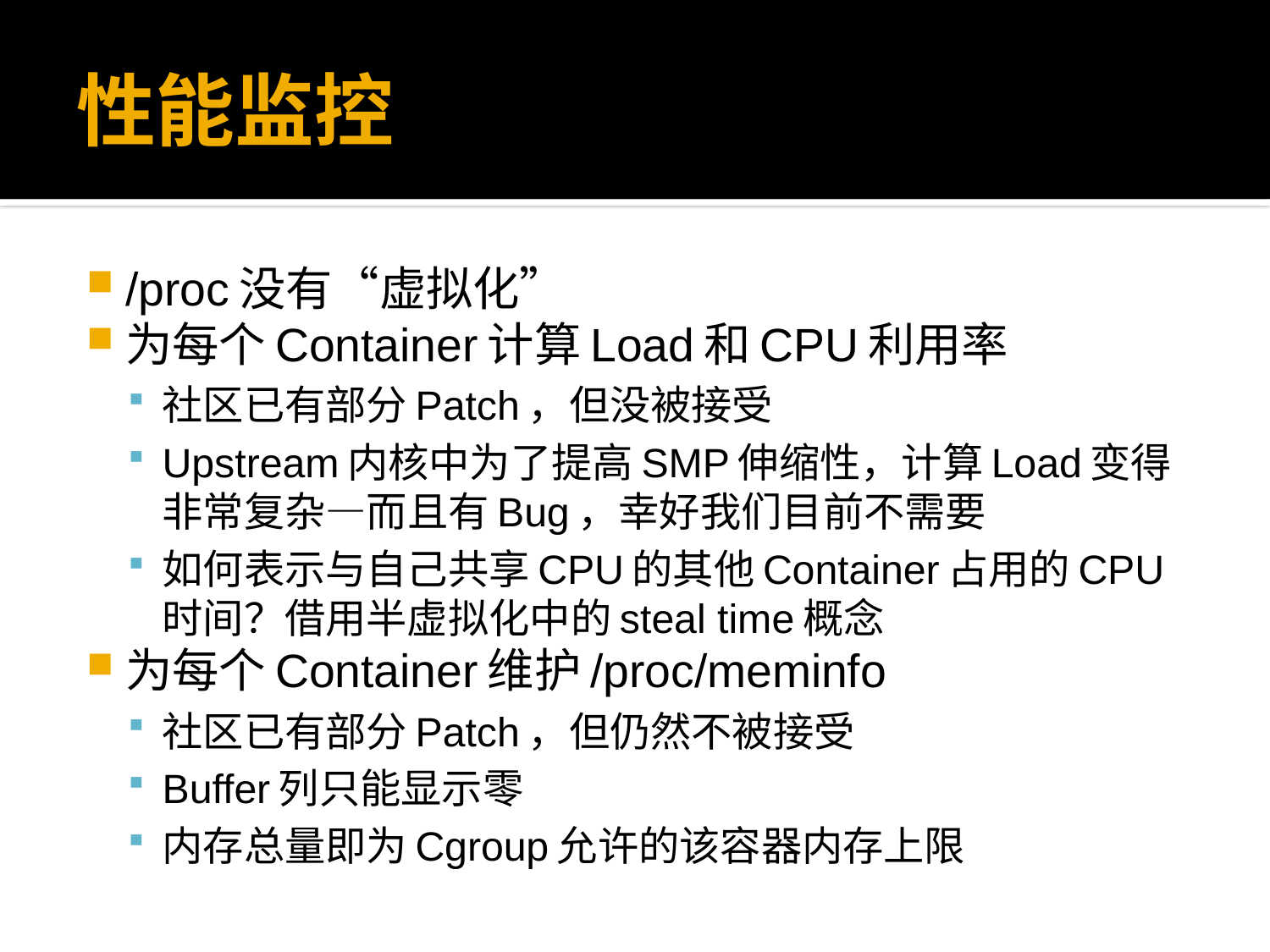

# 性能监控
/proc没有“虚拟化”
为每个Container计算Load和CPU利用率
社区已有部分Patch，但没被接受
Upstream内核中为了提高SMP伸缩性，计算Load变得非常复杂—而且有Bug，幸好我们目前不需要
如何表示与自己共享CPU的其他Container占用的CPU时间？借用半虚拟化中的steal time概念
为每个Container维护/proc/meminfo
社区已有部分Patch，但仍然不被接受
Buffer列只能显示零
内存总量即为Cgroup允许的该容器内存上限